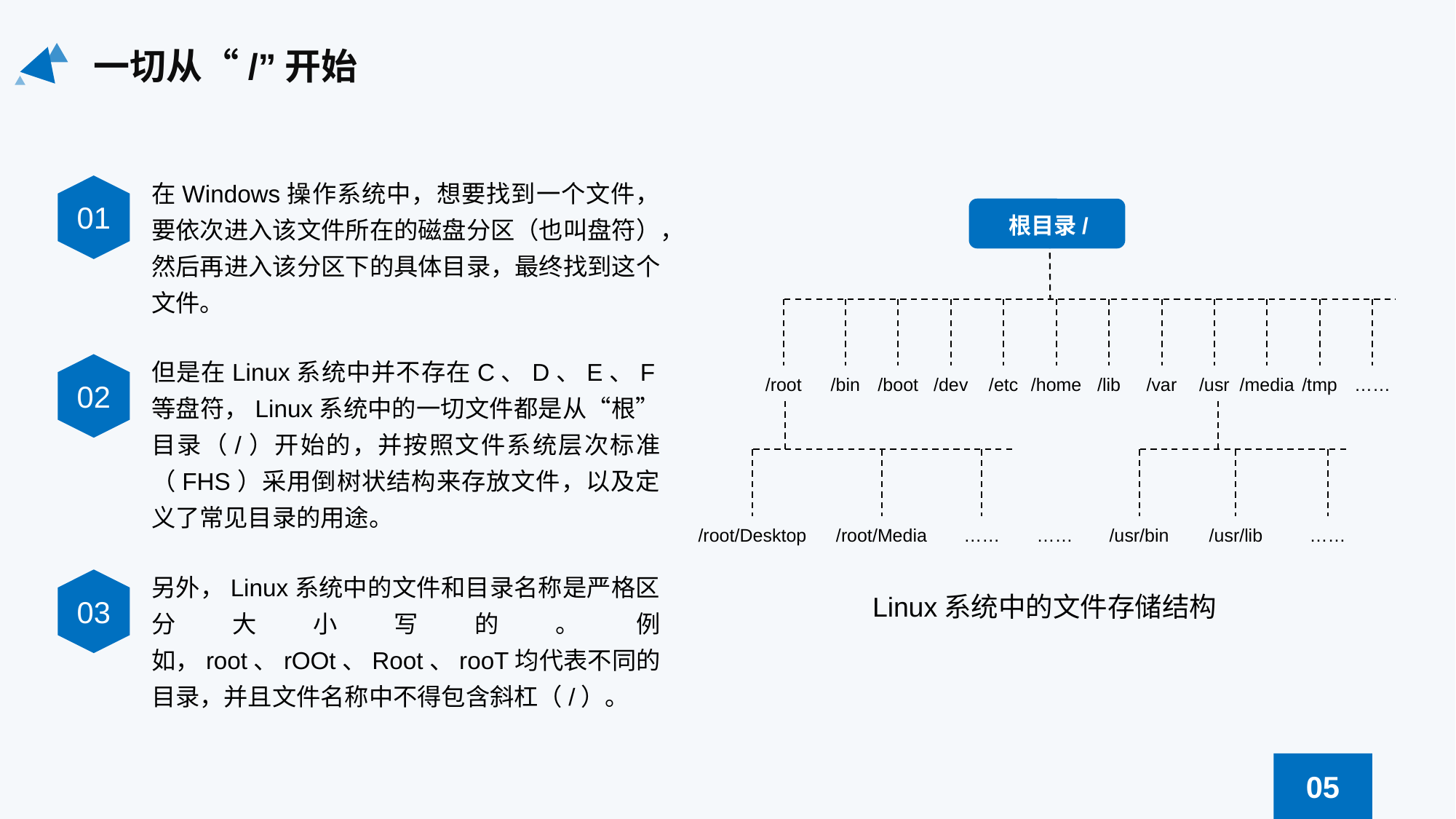

一切从“/”开始

在Windows操作系统中，想要找到一个文件，要依次进入该文件所在的磁盘分区（也叫盘符），然后再进入该分区下的具体目录，最终找到这个文件。

01

根目录/
/root
/bin
/boot
/dev
/etc
/home
/lib
/var
/usr
/media
/tmp
……
/root/Desktop
/root/Media
……
/usr/bin
/usr/lib
……
……
但是在Linux系统中并不存在C、D、E、F等盘符，Linux系统中的一切文件都是从“根”目录（/）开始的，并按照文件系统层次标准（FHS）采用倒树状结构来存放文件，以及定义了常见目录的用途。

02
另外，Linux系统中的文件和目录名称是严格区分大小写的。例如，root、rOOt、Root、rooT均代表不同的目录，并且文件名称中不得包含斜杠（/）。

03
Linux系统中的文件存储结构

05